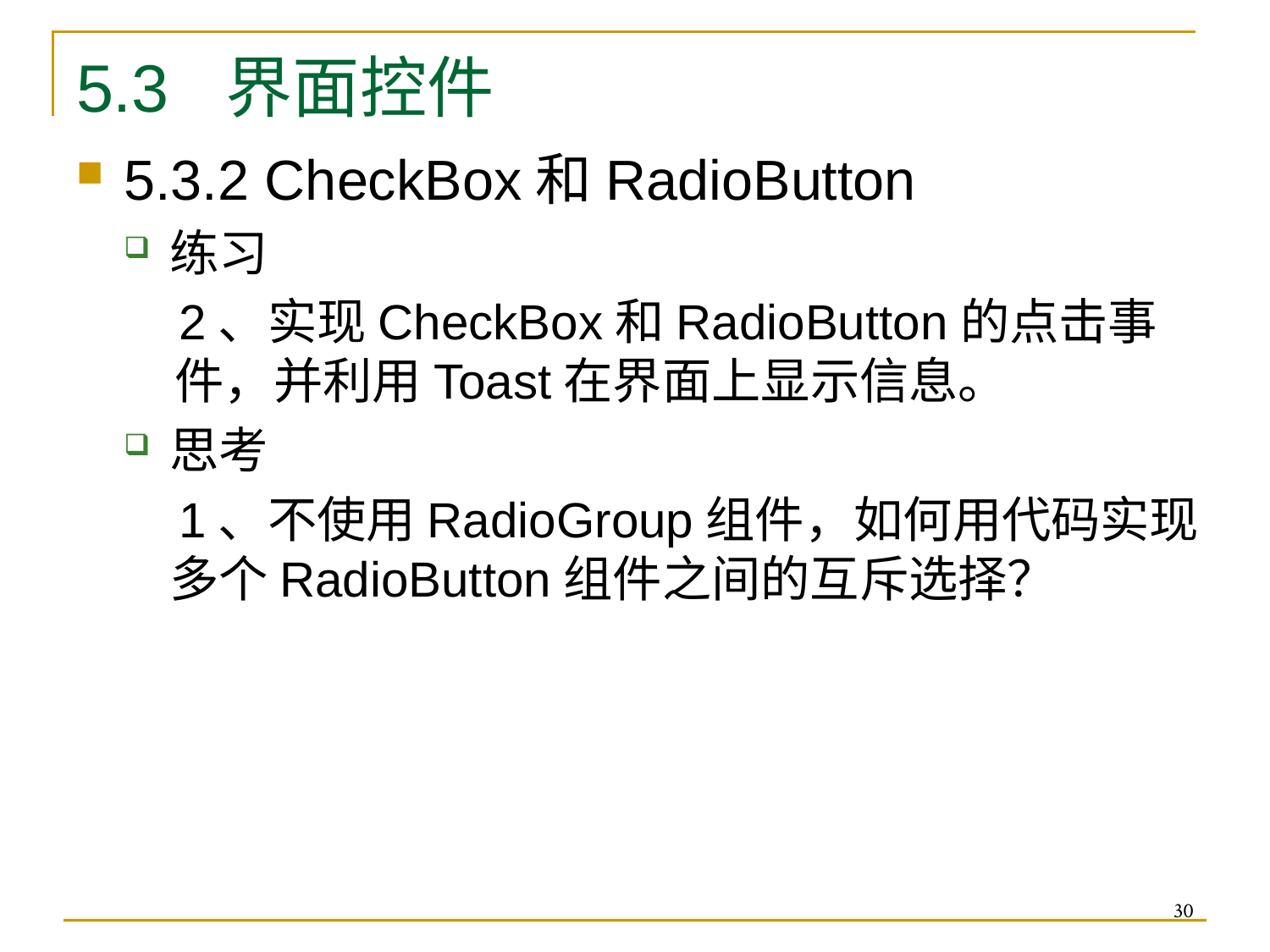

# 5.3 界面控件
5.3.2 CheckBox和RadioButton
练习
    2、实现CheckBox和RadioButton的点击事件，并利用Toast在界面上显示信息。
思考
    1、不使用RadioGroup组件，如何用代码实现多个RadioButton组件之间的互斥选择？

30